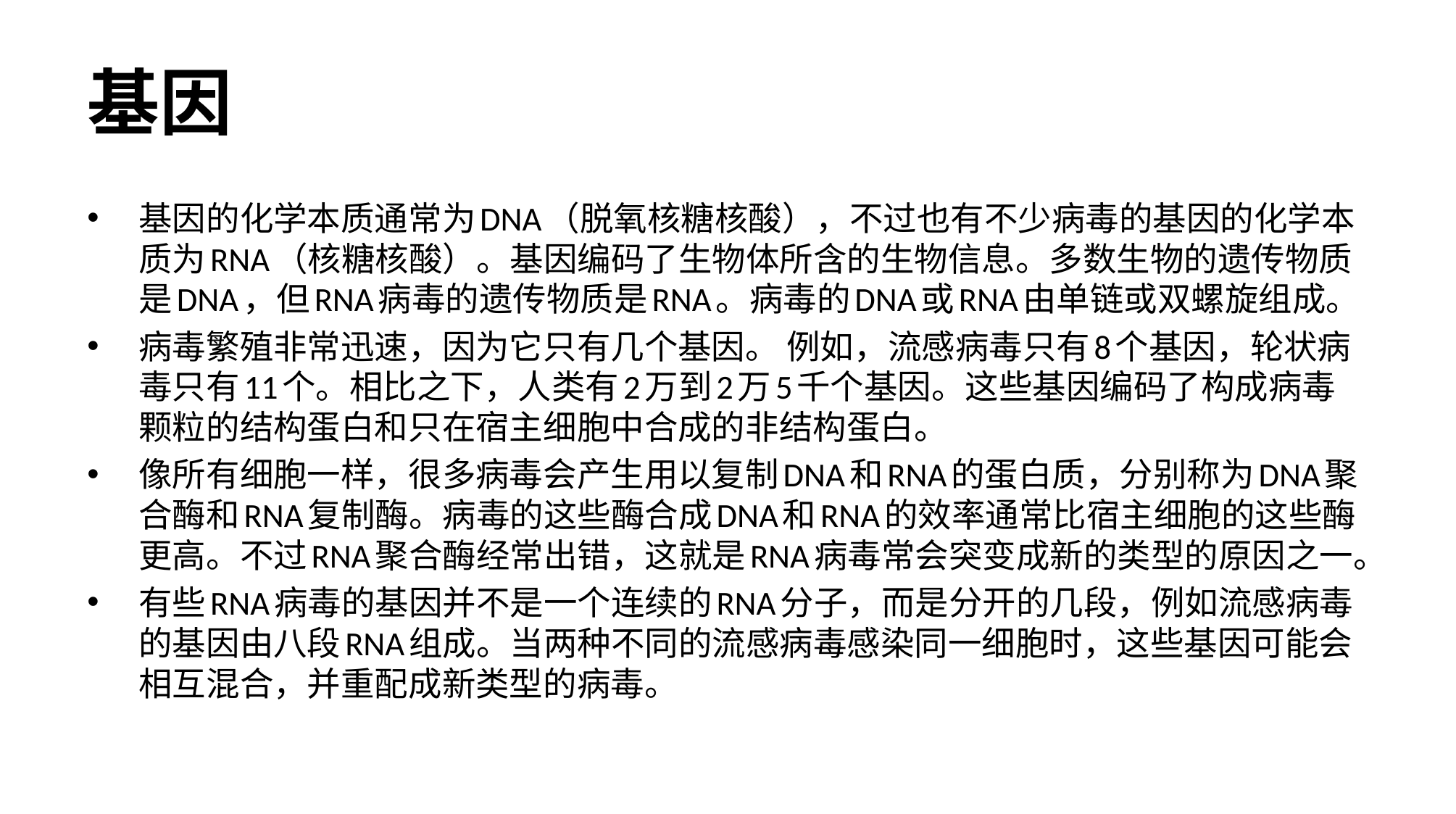

# 基因
基因的化学本质通常为DNA（脱氧核糖核酸），不过也有不少病毒的基因的化学本质为RNA（核糖核酸）。基因编码了生物体所含的生物信息。多数生物的遗传物质是DNA，但RNA病毒的遗传物质是RNA。病毒的DNA或RNA由单链或双螺旋组成。
病毒繁殖非常迅速，因为它只有几个基因。 例如，流感病毒只有8个基因，轮状病毒只有11个。相比之下，人类有2万到2万5千个基因。这些基因编码了构成病毒颗粒的结构蛋白和只在宿主细胞中合成的非结构蛋白。
像所有细胞一样，很多病毒会产生用以复制DNA和RNA的蛋白质，分别称为DNA聚合酶和RNA复制酶。病毒的这些酶合成DNA和RNA的效率通常比宿主细胞的这些酶更高。不过RNA聚合酶经常出错，这就是RNA病毒常会突变成新的类型的原因之一。
有些RNA病毒的基因并不是一个连续的RNA分子，而是分开的几段，例如流感病毒的基因由八段RNA组成。当两种不同的流感病毒感染同一细胞时，这些基因可能会相互混合，并重配成新类型的病毒。